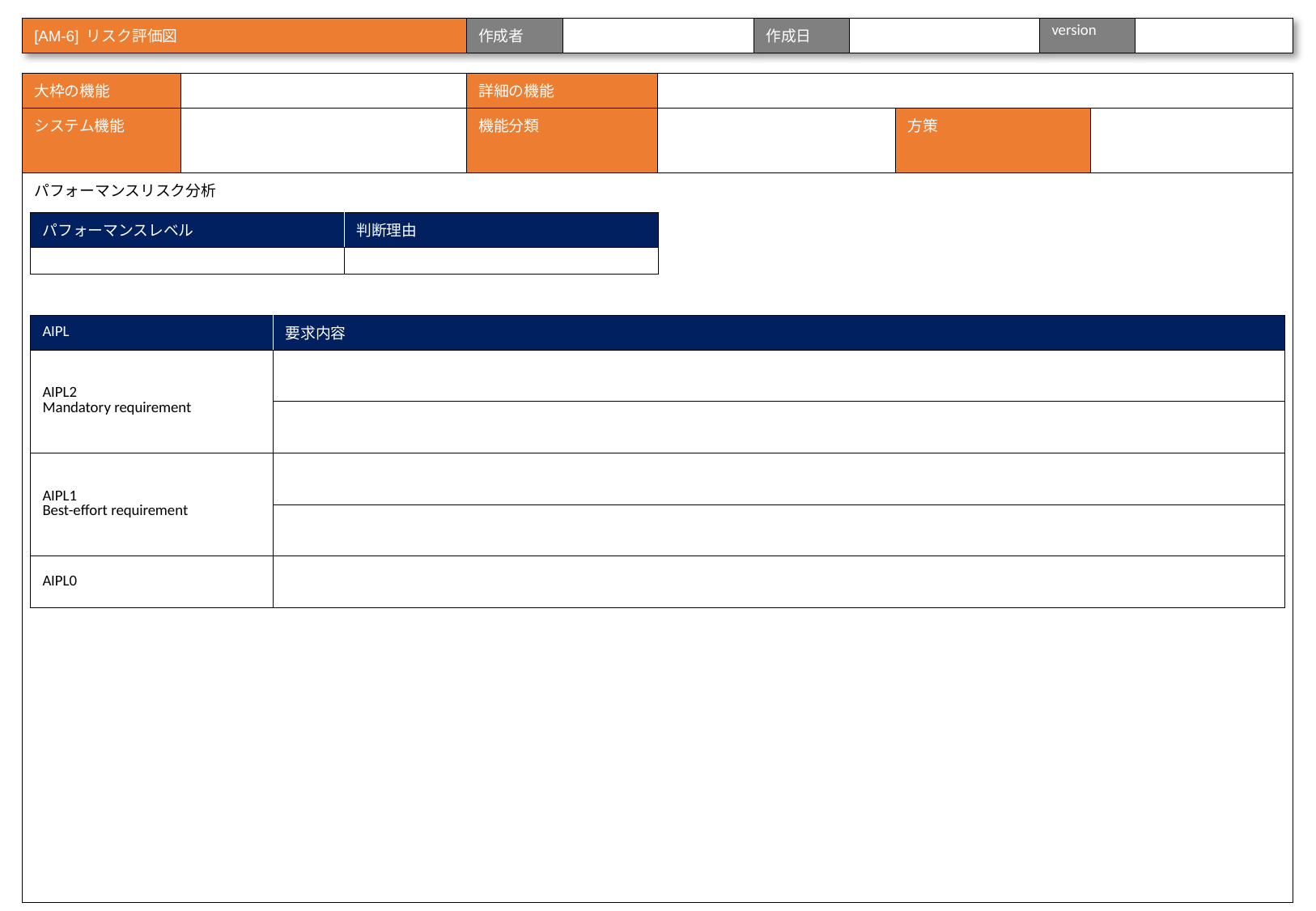

| パフォーマンスレベル | 判断理由 |
| --- | --- |
|  |  |
| AIPL | 要求内容 |
| --- | --- |
| AIPL2 Mandatory requirement |  |
|  |  |
| AIPL1 Best-effort requirement |  |
|  |  |
| AIPL0 |  |